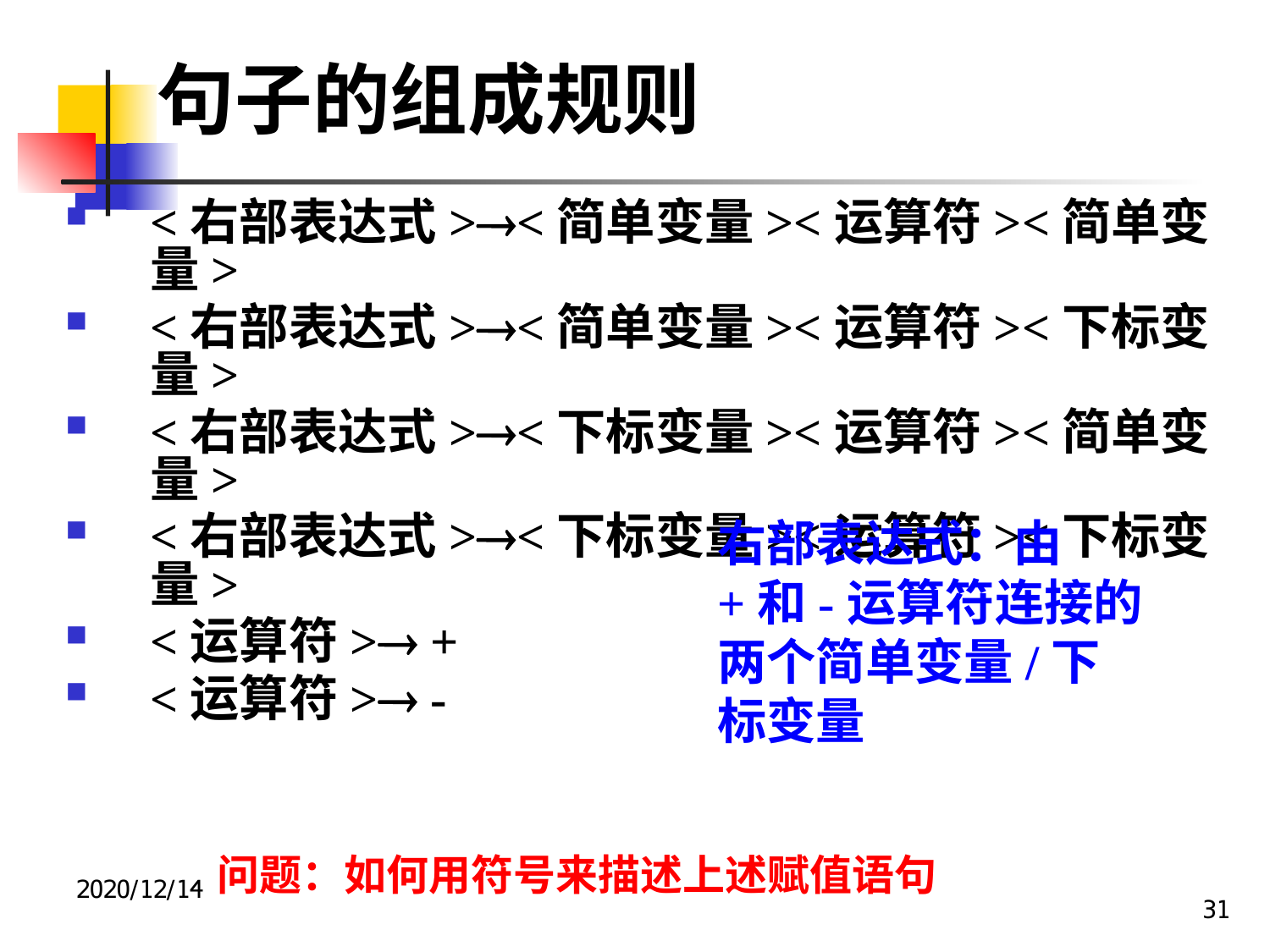

句子的组成规则
<右部表达式>→<简单变量><运算符><简单变量>
<右部表达式>→<简单变量><运算符><下标变量>
<右部表达式>→<下标变量><运算符><简单变量>
<右部表达式>→<下标变量><运算符><下标变量>
<运算符>→ +
<运算符>→ -
右部表达式：由+和-运算符连接的两个简单变量/下标变量
问题：如何用符号来描述上述赋值语句
31
2020/12/14